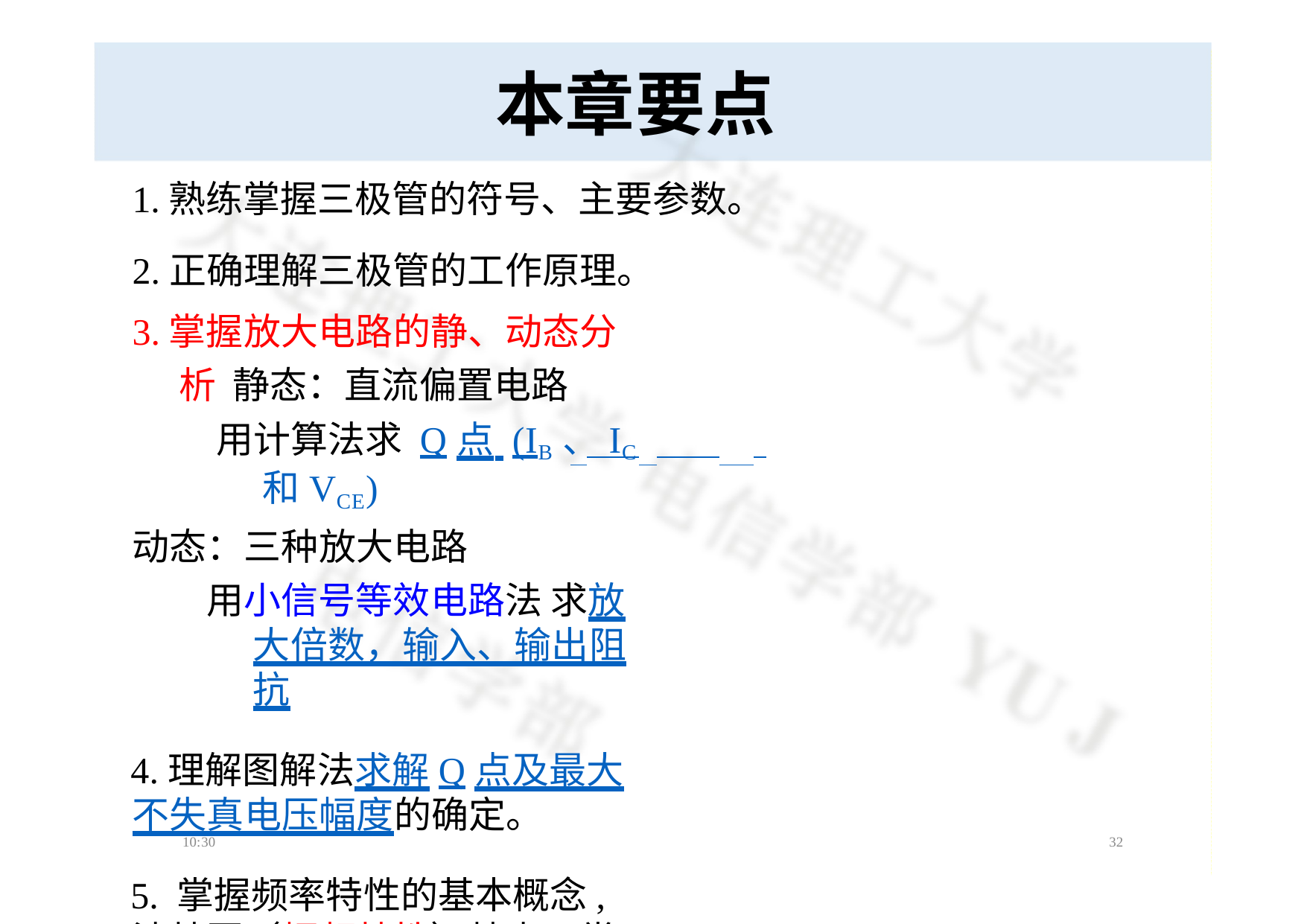

# 本章要点
1.熟练掌握三极管的符号、主要参数。
2.正确理解三极管的工作原理。
3.掌握放大电路的静、动态分析  静态：直流偏置电路
用计算法求 Q点 (IB、IC和VCE)
动态：三种放大电路
用小信号等效电路法 求放大倍数，输入、输出阻抗

4.理解图解法求解Q点及最大不失真电压幅度的确定。

5. 掌握频率特性的基本概念, 波特图（幅频特性）特点，掌握
fL的计算方法。

10:30
32